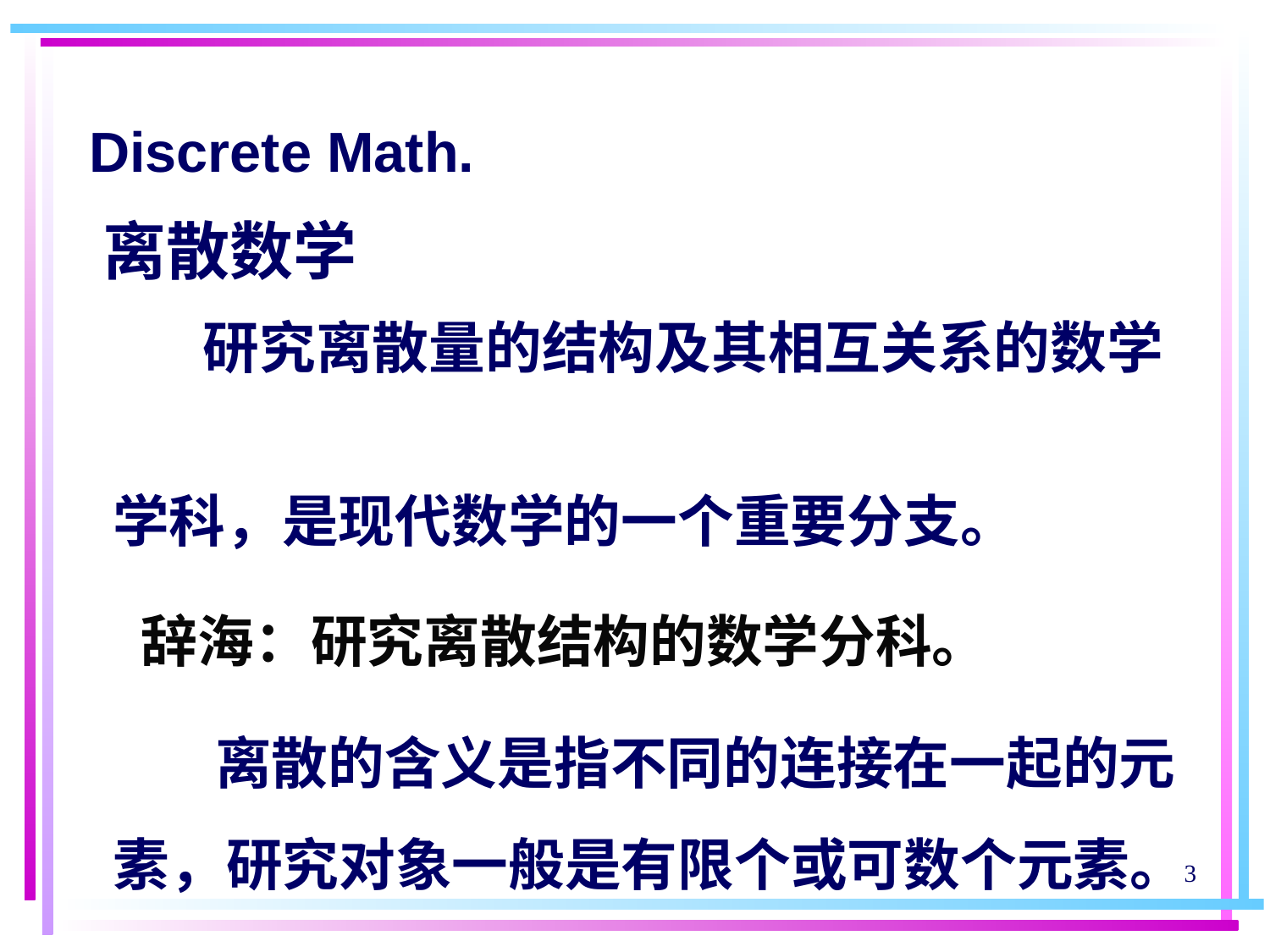

Discrete Math.
 离散数学
         研究离散量的结构及其相互关系的数学
  学科，是现代数学的一个重要分支。
辞海：研究离散结构的数学分科。
    离散的含义是指不同的连接在一起的元素，研究对象一般是有限个或可数个元素。
3